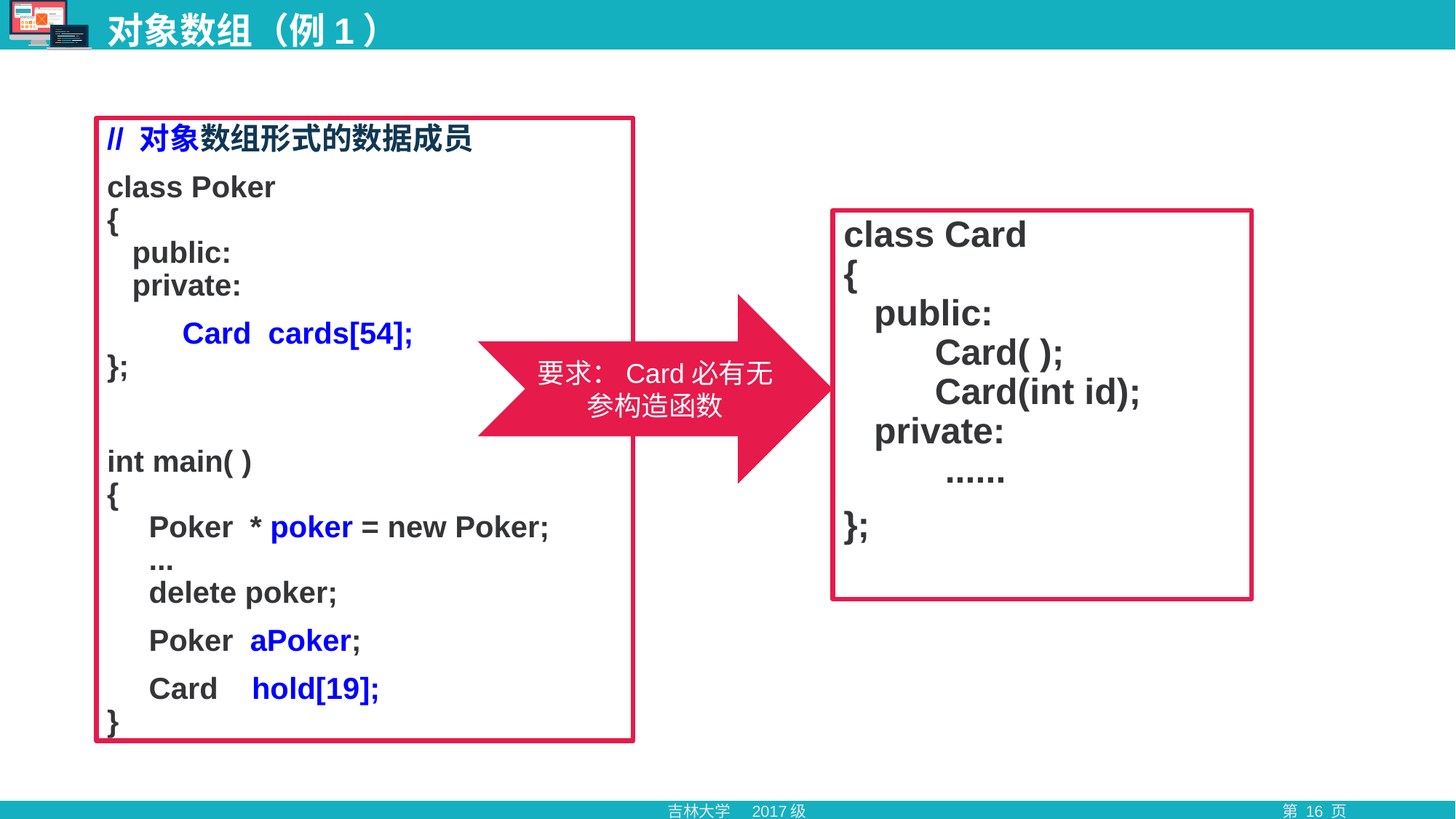

# 对象数组（例1）
// 对象数组形式的数据成员
class Poker
{
   public:
   private:
         Card  cards[54];
};

int main( )
{
     Poker  * poker = new Poker;
     ...
     delete poker;
     Poker  aPoker;
     Card    hold[19];
}
class Card
{
   public:
         Card( );
         Card(int id);
   private:
          ......
};
要求：Card必有无参构造函数